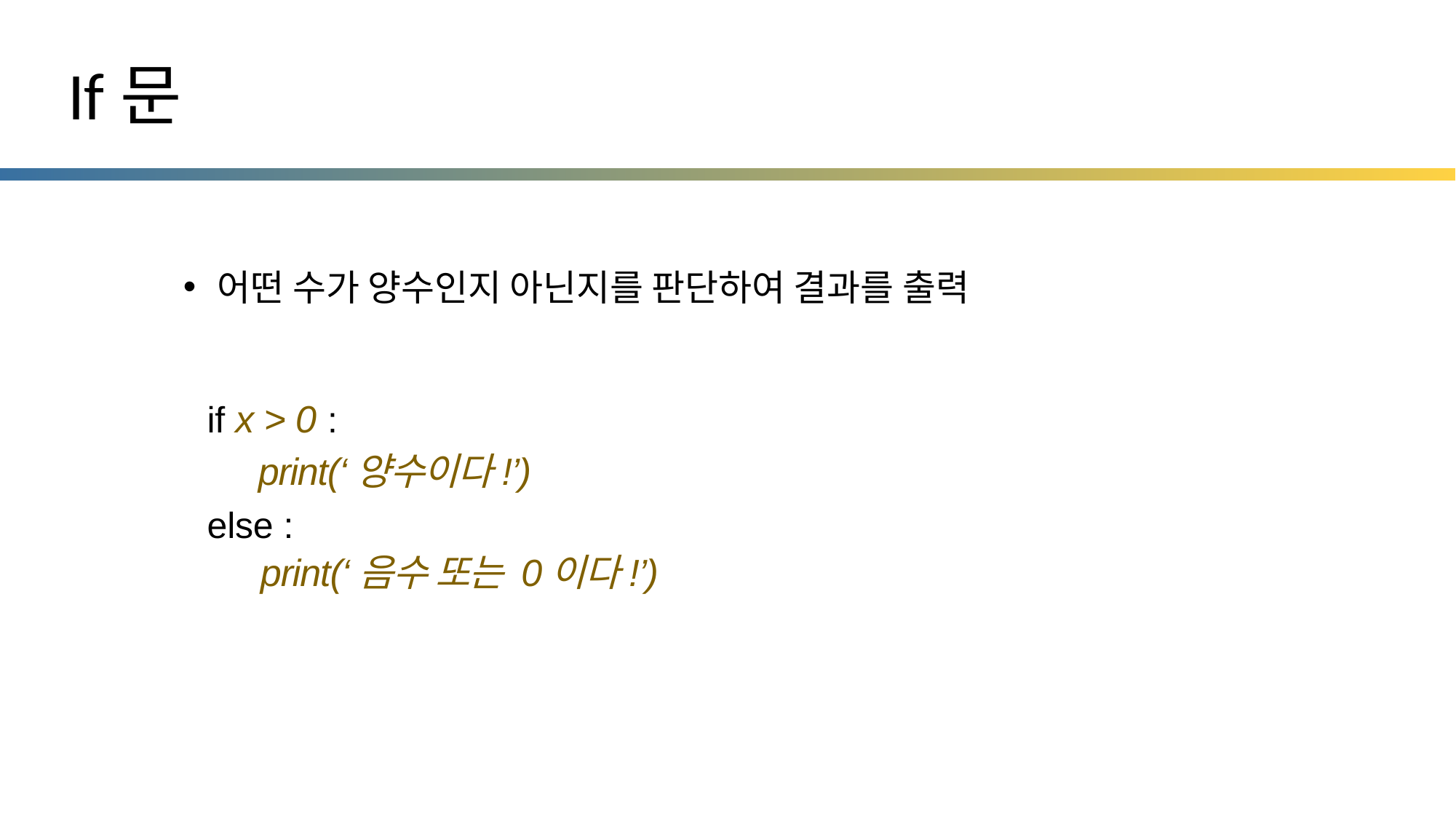

# If문
어떤 수가 양수인지 아닌지를 판단하여 결과를 출력

if x > 0 :
print(‘양수이다!’)
else :
print(‘음수 또는 0이다!’)